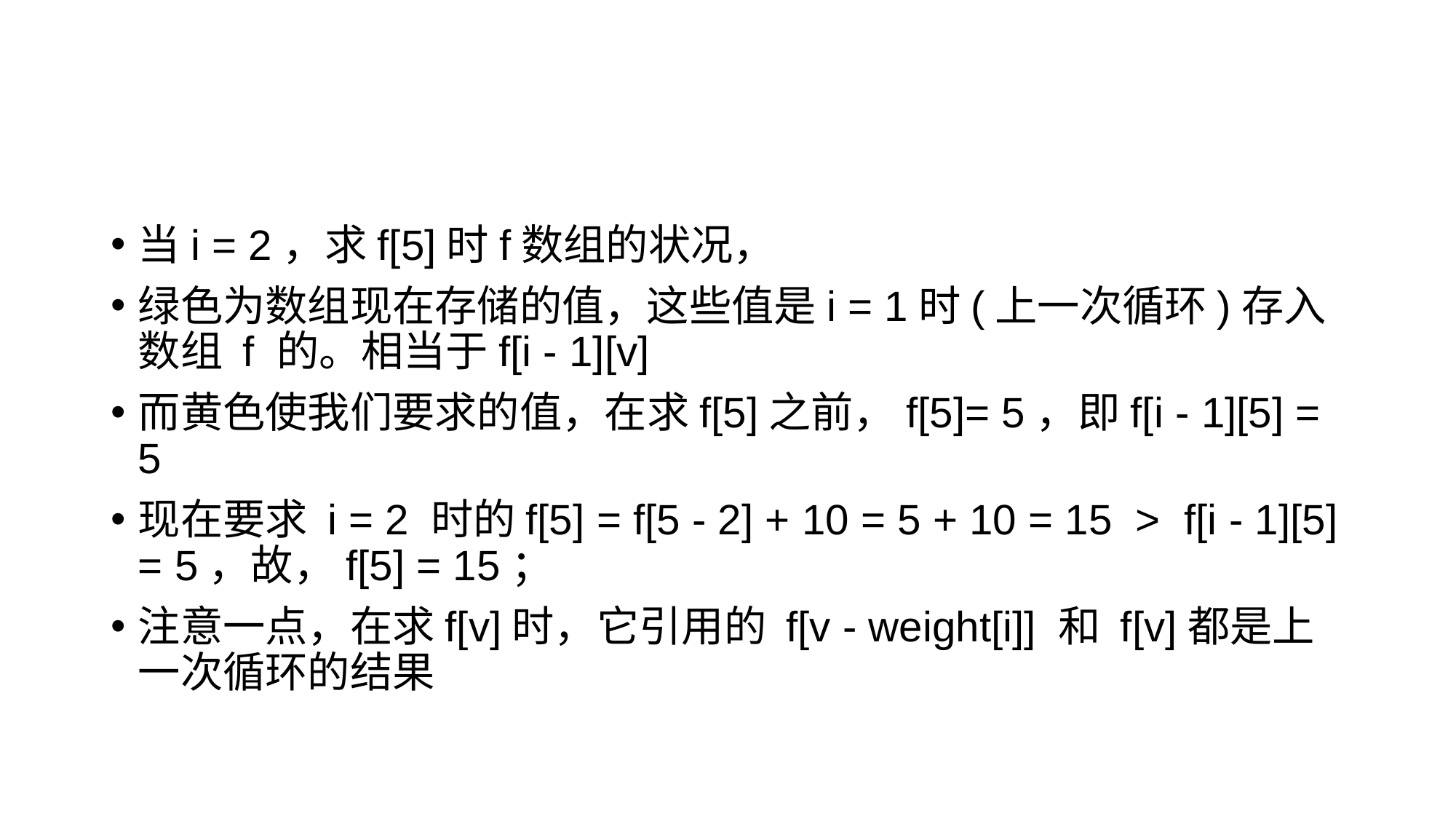

#
当i = 2，求f[5]时f数组的状况，
绿色为数组现在存储的值，这些值是i = 1时(上一次循环)存入数组 f 的。相当于f[i - 1][v]
而黄色使我们要求的值，在求f[5]之前，f[5]= 5，即f[i - 1][5] = 5
现在要求 i = 2 时的f[5] = f[5 - 2] + 10 = 5 + 10 = 15  >  f[i - 1][5] = 5，故，f[5] = 15；
注意一点，在求f[v]时，它引用的 f[v - weight[i]] 和 f[v]都是上一次循环的结果